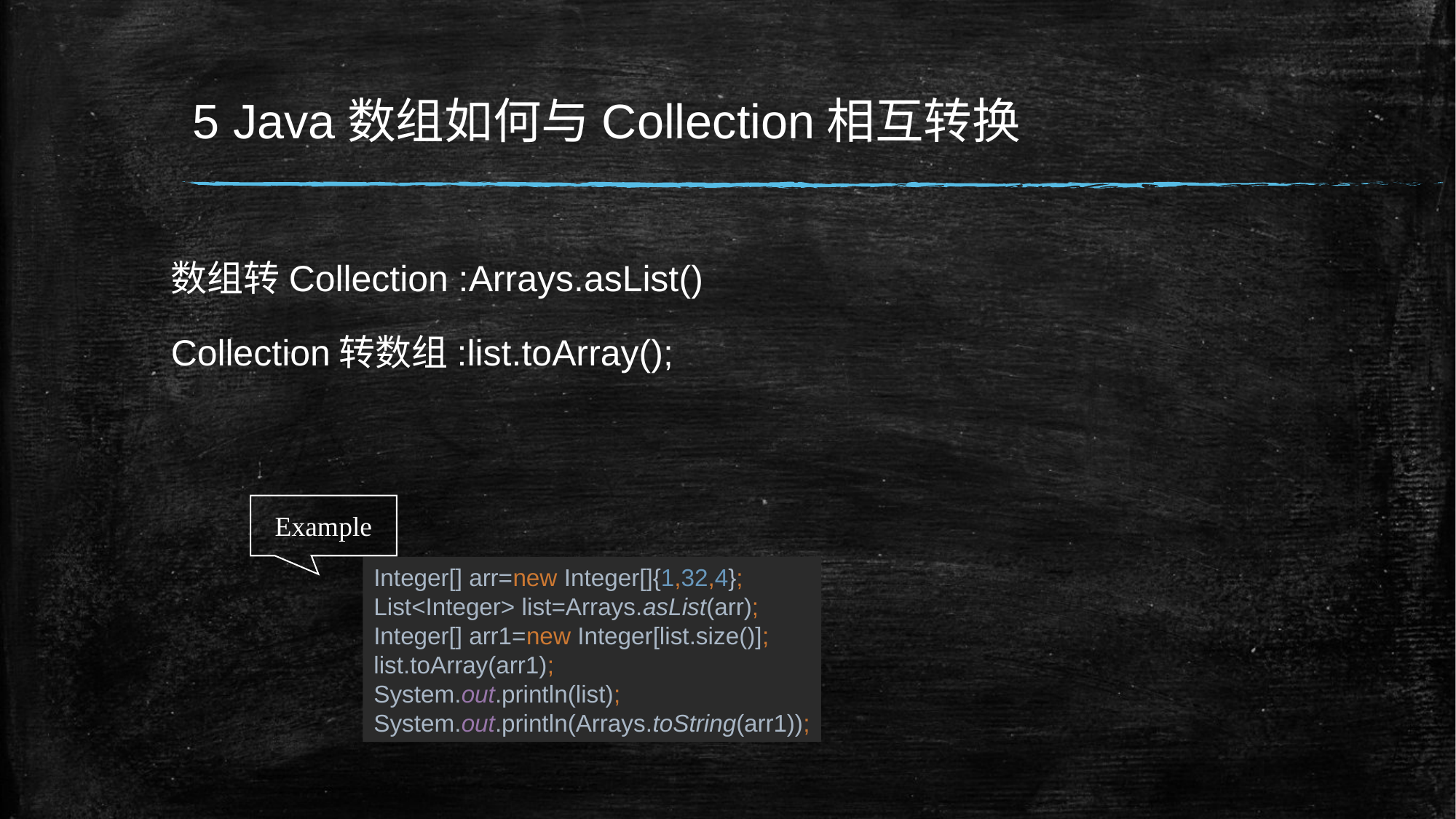

# 5 Java数组如何与Collection相互转换
数组转Collection :Arrays.asList()
Collection转数组:list.toArray();
Example
Integer[] arr=new Integer[]{1,32,4};
List<Integer> list=Arrays.asList(arr);
Integer[] arr1=new Integer[list.size()];
list.toArray(arr1);
System.out.println(list);
System.out.println(Arrays.toString(arr1));